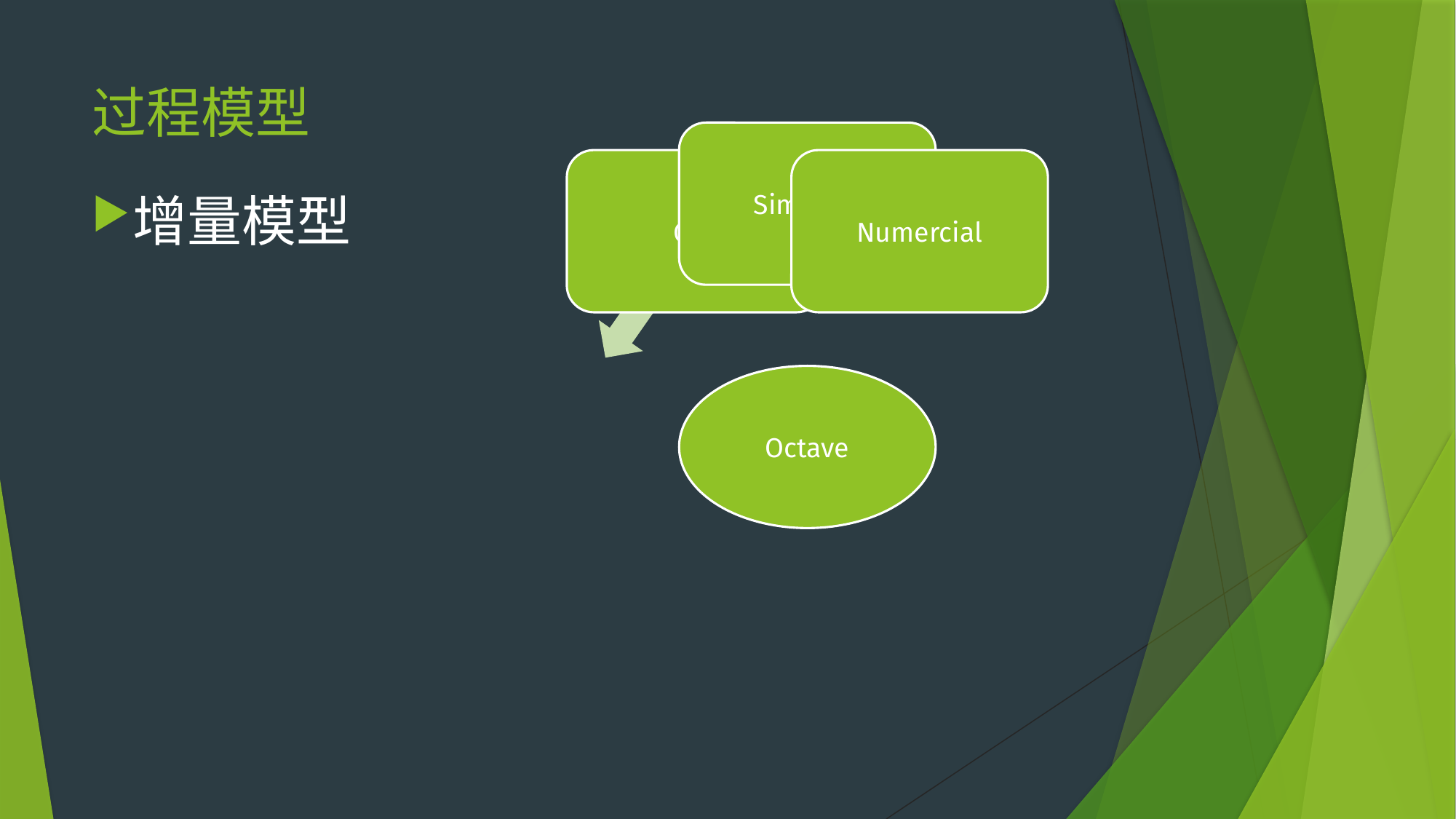

# 过程模型
Octave
GUI
Simulink
Numercial
增量模型